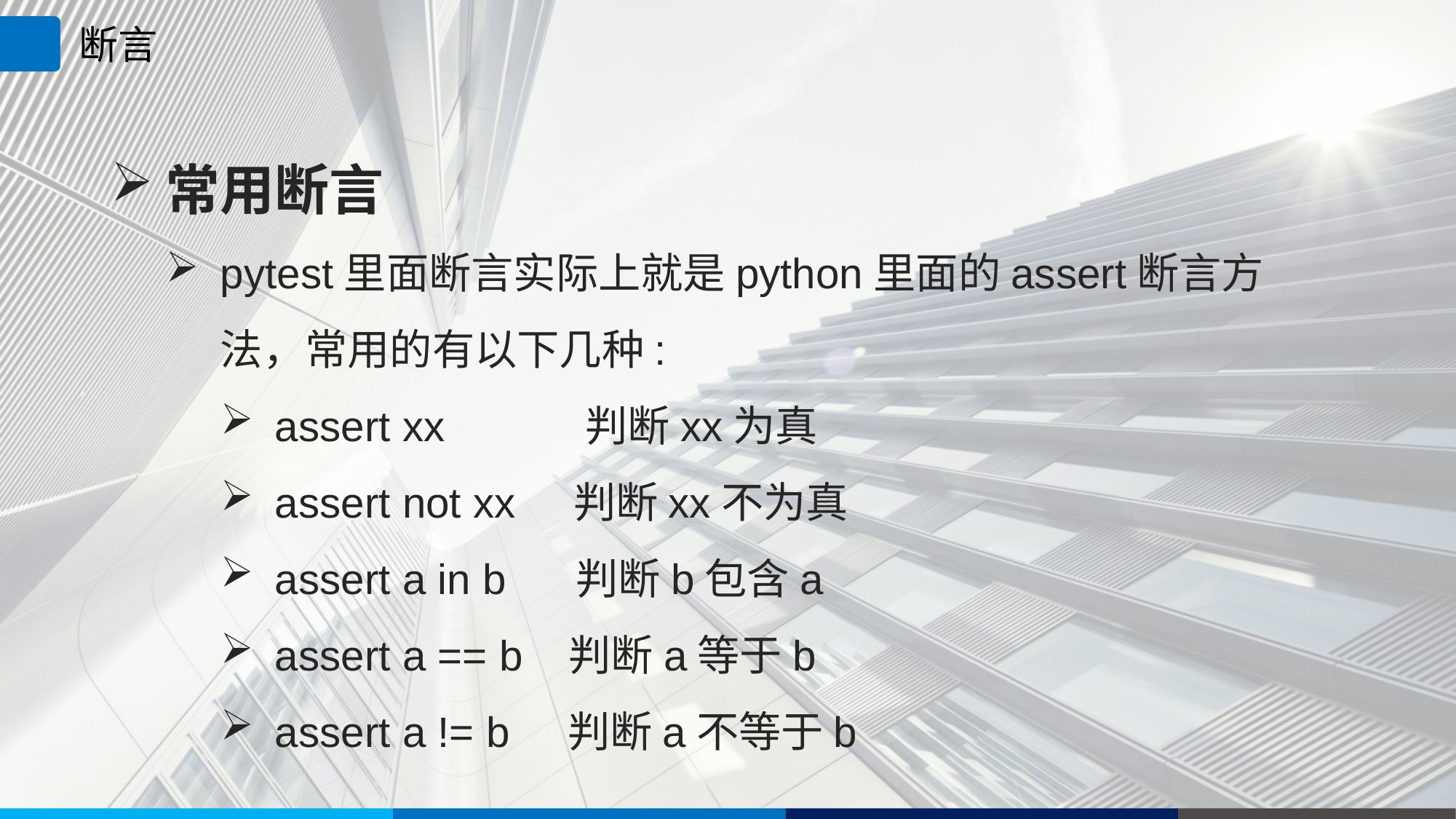

断言

常用断言
pytest里面断言实际上就是python里面的assert断言方法，常用的有以下几种:
assert xx           判断xx为真
assert not xx    判断xx不为真
assert a in b     判断b包含a
assert a == b   判断a等于b
assert a != b    判断a不等于b